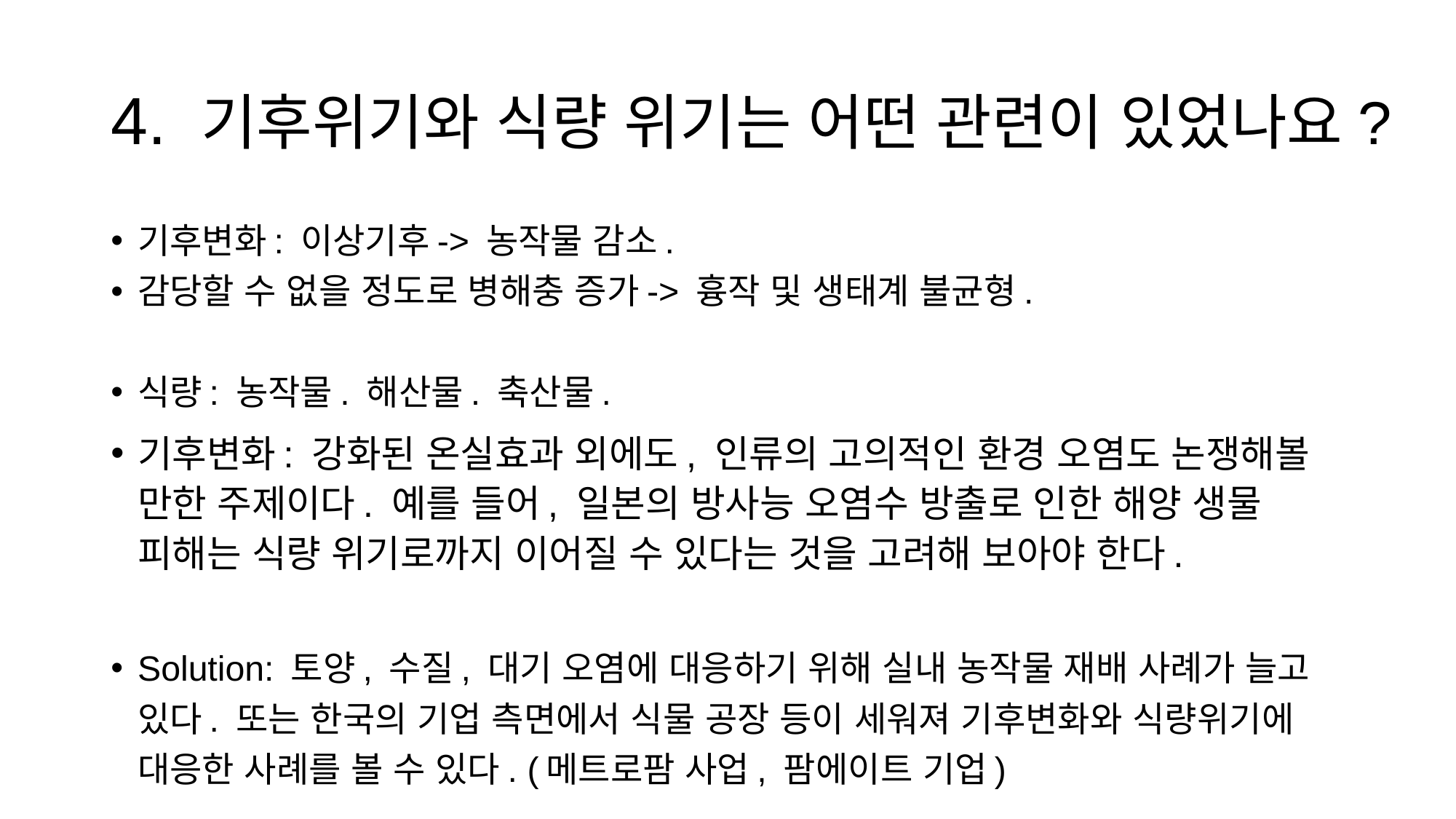

# 4. 기후위기와 식량 위기는 어떤 관련이 있었나요?
기후변화: 이상기후-> 농작물 감소.
감당할 수 없을 정도로 병해충 증가-> 흉작 및 생태계 불균형.

식량: 농작물. 해산물. 축산물.
기후변화: 강화된 온실효과 외에도, 인류의 고의적인 환경 오염도 논쟁해볼 만한 주제이다. 예를 들어, 일본의 방사능 오염수 방출로 인한 해양 생물 피해는 식량 위기로까지 이어질 수 있다는 것을 고려해 보아야 한다.

Solution: 토양, 수질, 대기 오염에 대응하기 위해 실내 농작물 재배 사례가 늘고 있다. 또는 한국의 기업 측면에서 식물 공장 등이 세워져 기후변화와 식량위기에 대응한 사례를 볼 수 있다. (메트로팜 사업, 팜에이트 기업)